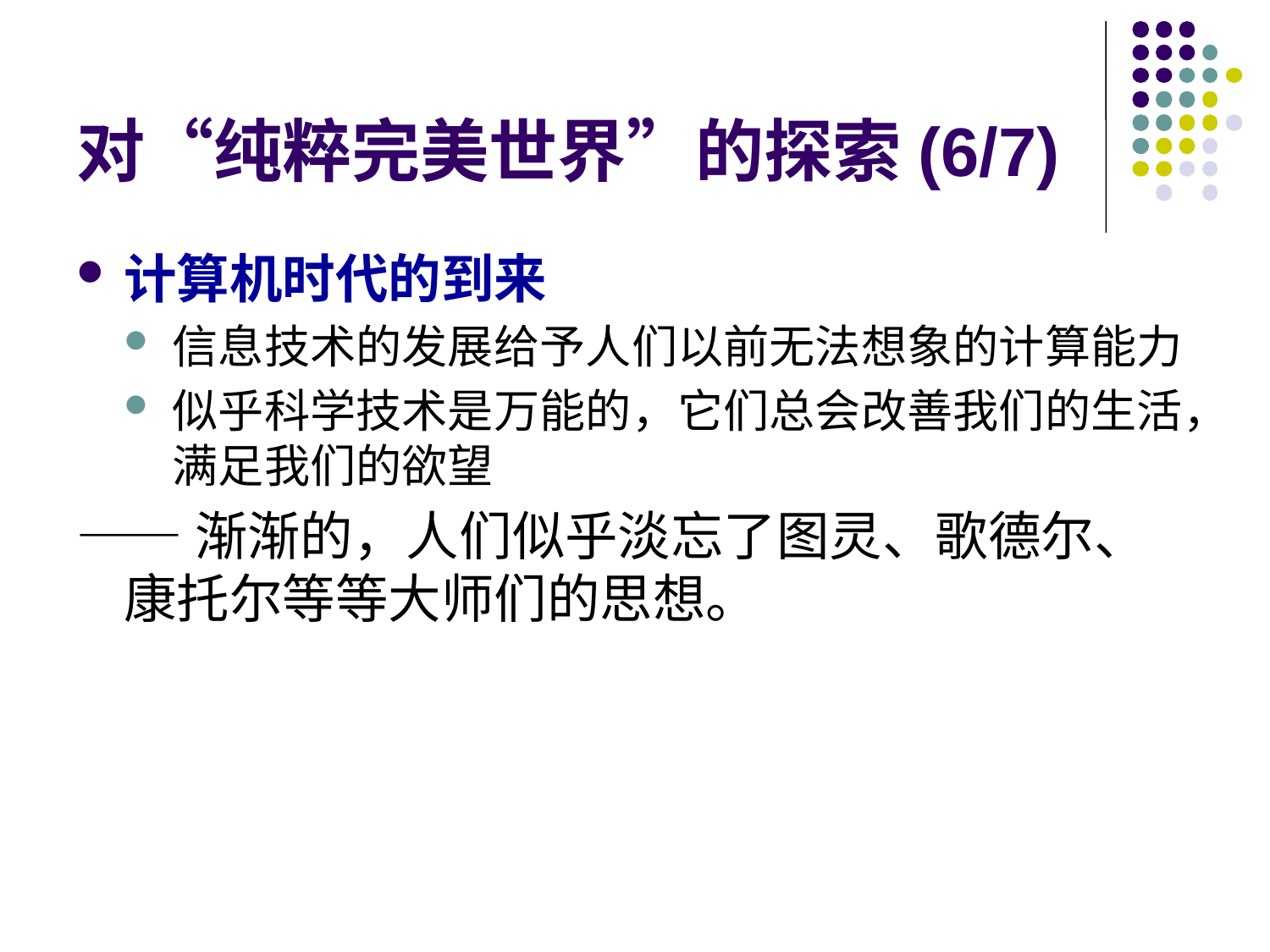

# 对“纯粹完美世界”的探索(6/7)
计算机时代的到来
信息技术的发展给予人们以前无法想象的计算能力
似乎科学技术是万能的，它们总会改善我们的生活，满足我们的欲望
——渐渐的，人们似乎淡忘了图灵、歌德尔、康托尔等等大师们的思想。